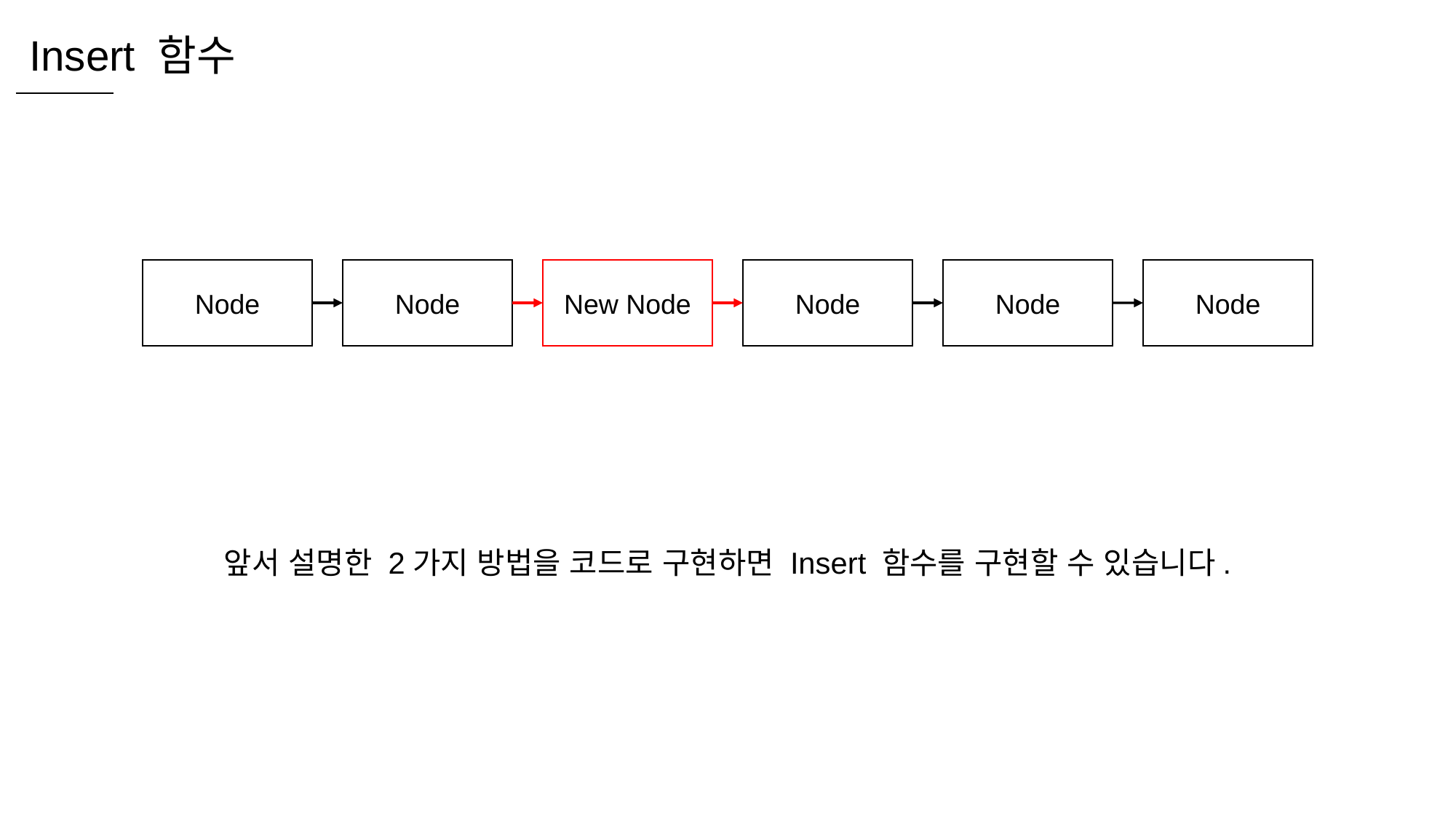

Insert 함수
Node
Node
New Node
Node
Node
Node
앞서 설명한 2가지 방법을 코드로 구현하면 Insert 함수를 구현할 수 있습니다.